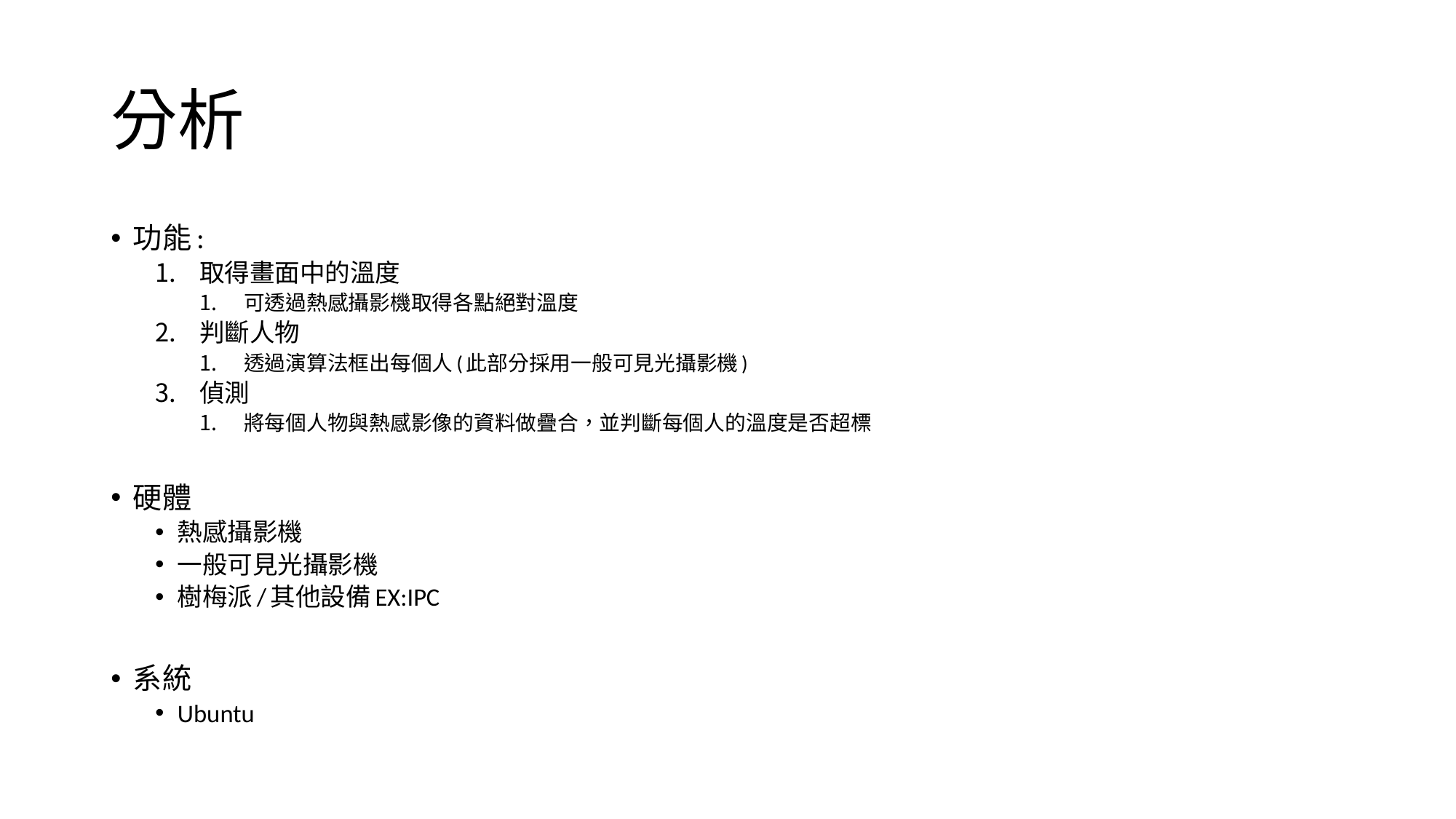

# 分析
功能:
取得畫面中的溫度
可透過熱感攝影機取得各點絕對溫度
判斷人物
透過演算法框出每個人(此部分採用一般可見光攝影機)
偵測
將每個人物與熱感影像的資料做疊合，並判斷每個人的溫度是否超標

硬體
熱感攝影機
一般可見光攝影機
樹梅派/其他設備EX:IPC

系統
Ubuntu